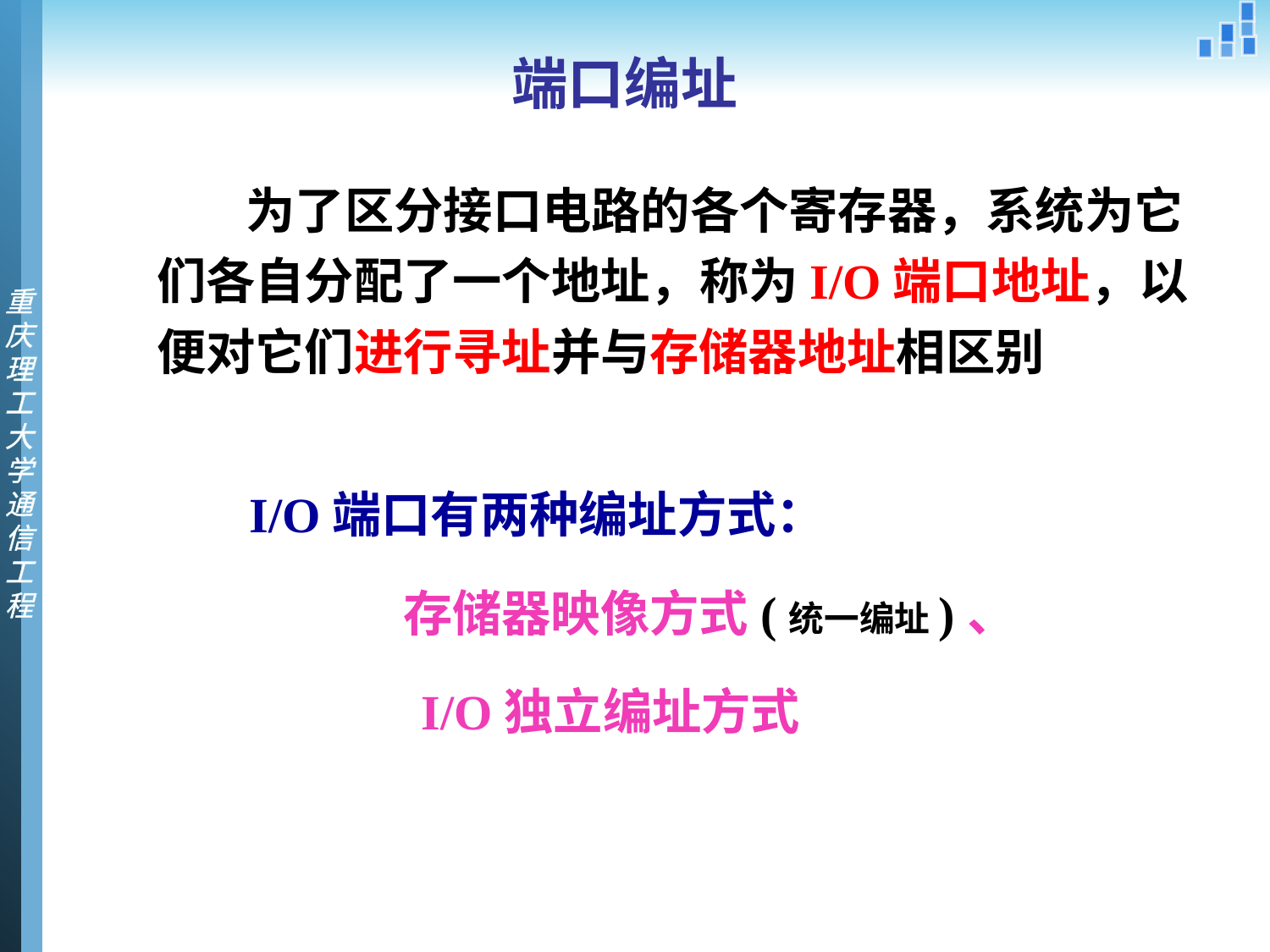

# 端口编址
              为了区分接口电路的各个寄存器，系统为它们各自分配了一个地址，称为I/O端口地址，以便对它们进行寻址并与存储器地址相区别

              I/O端口有两种编址方式：
                            存储器映像方式(统一编址)、
                            I/O独立编址方式